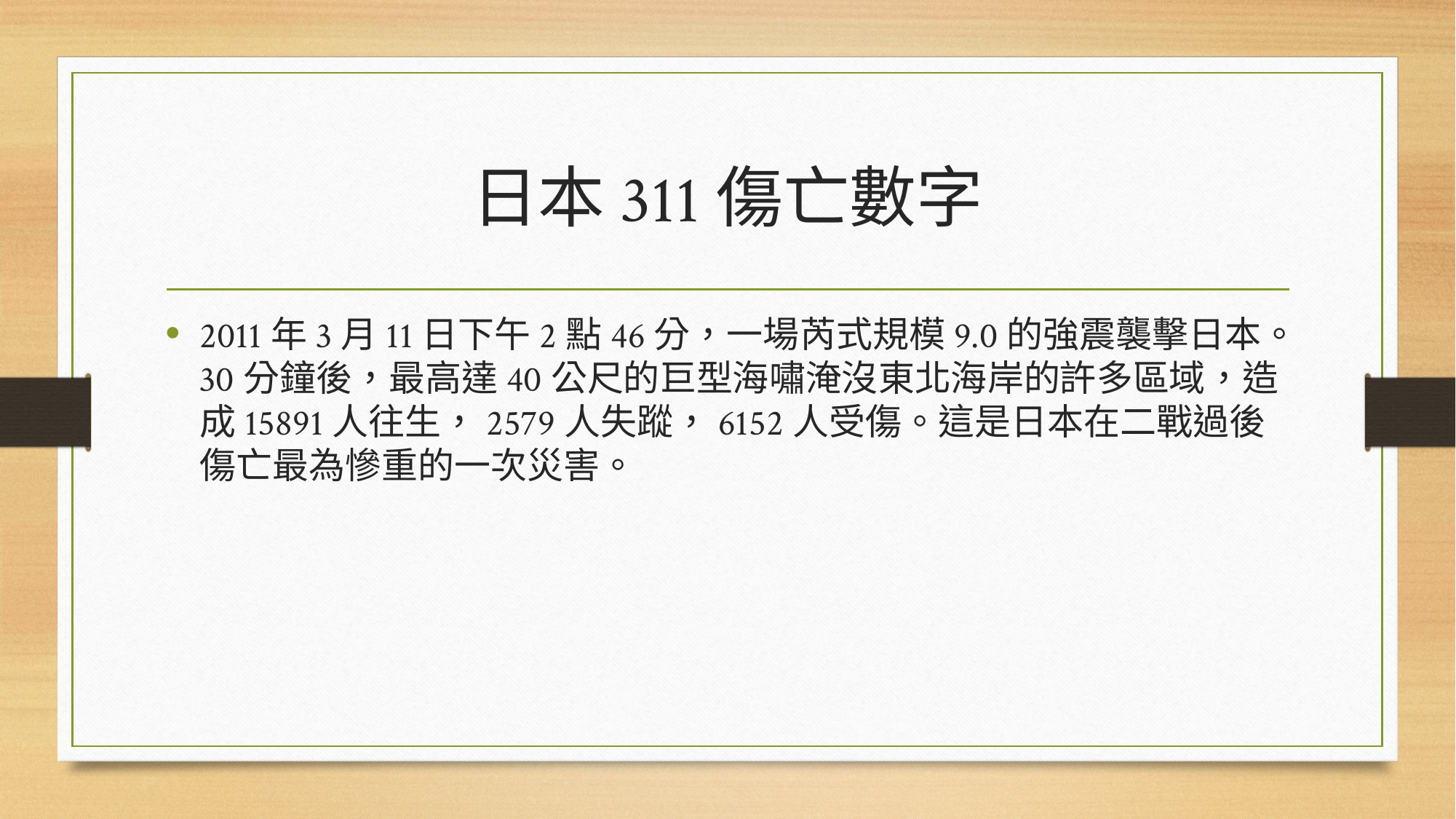

# 日本311傷亡數字
2011年3月11日下午2點46分，一場芮式規模9.0的強震襲擊日本。30分鐘後，最高達40公尺的巨型海嘯淹沒東北海岸的許多區域，造成15891人往生，2579人失蹤，6152人受傷。這是日本在二戰過後傷亡最為慘重的一次災害。